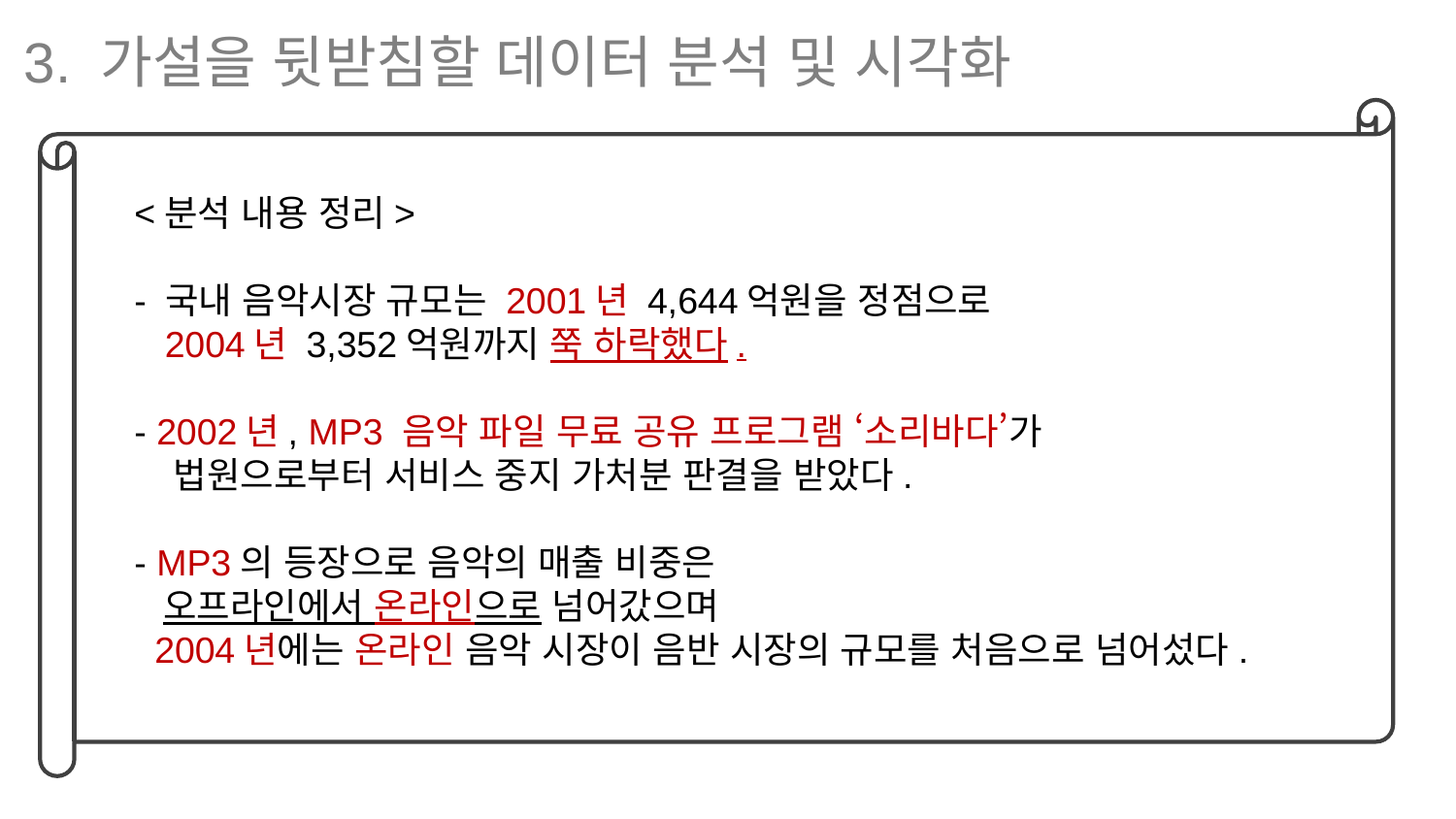

3. 가설을 뒷받침할 데이터 분석 및 시각화

<분석 내용 정리>

- 국내 음악시장 규모는 2001년 4,644억원을 정점으로
   2004년 3,352억원까지 쭉 하락했다.

- 2002년, MP3 음악 파일 무료 공유 프로그램 ‘소리바다’가
   법원으로부터 서비스 중지 가처분 판결을 받았다.

- MP3의 등장으로 음악의 매출 비중은
  오프라인에서 온라인으로 넘어갔으며
  2004년에는 온라인 음악 시장이 음반 시장의 규모를 처음으로 넘어섰다.